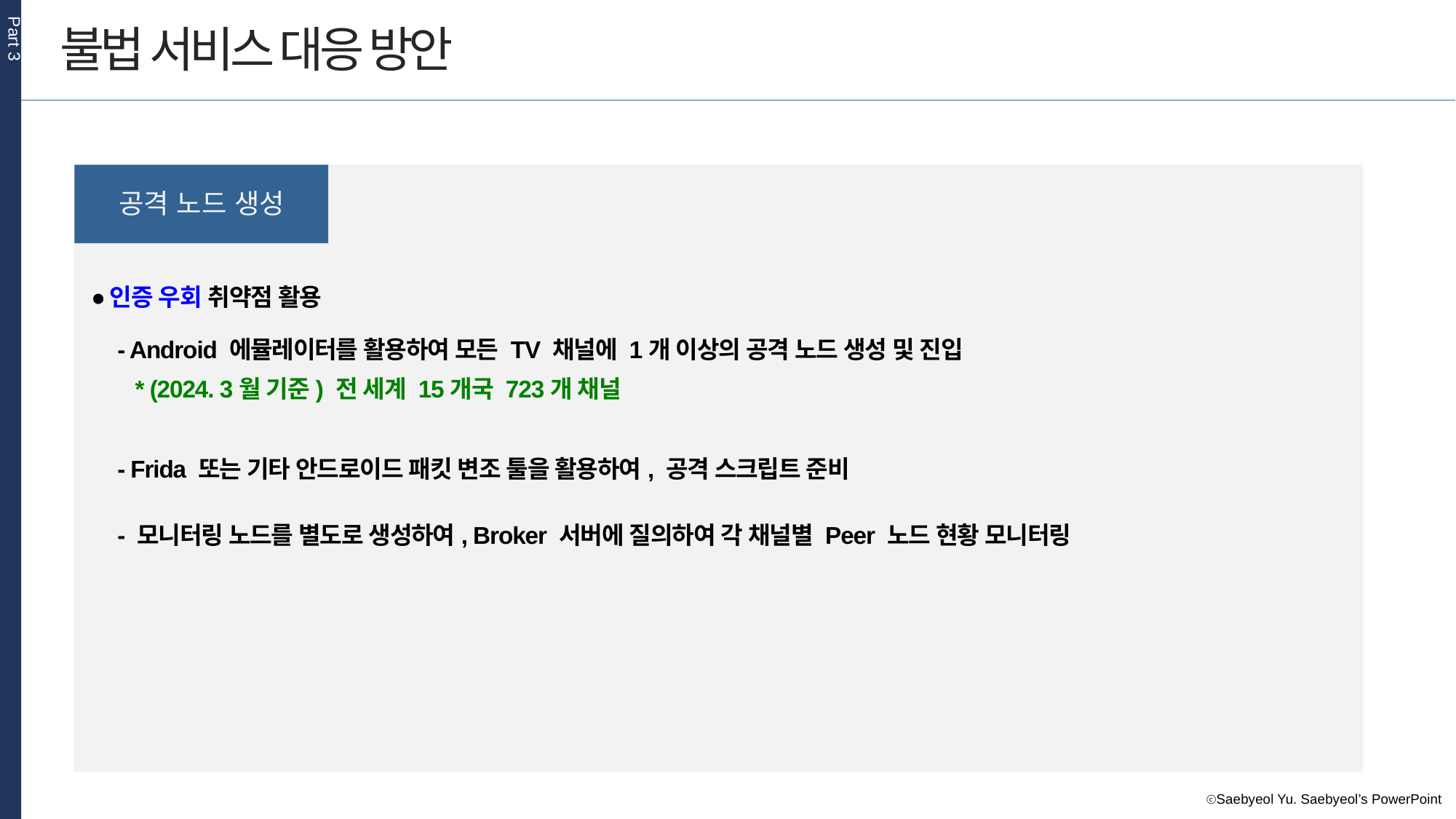

Part 3
불법 서비스 대응 방안

인증 우회
공격 노드 생성
⦁인증 우회 취약점 활용

    - Android 에뮬레이터를 활용하여 모든 TV 채널에 1개 이상의 공격 노드 생성 및 진입
       * (2024. 3월 기준) 전 세계 15개국 723개 채널
    - Frida 또는 기타 안드로이드 패킷 변조 툴을 활용하여, 공격 스크립트 준비
    - 모니터링 노드를 별도로 생성하여, Broker 서버에 질의하여 각 채널별 Peer 노드 현황 모니터링